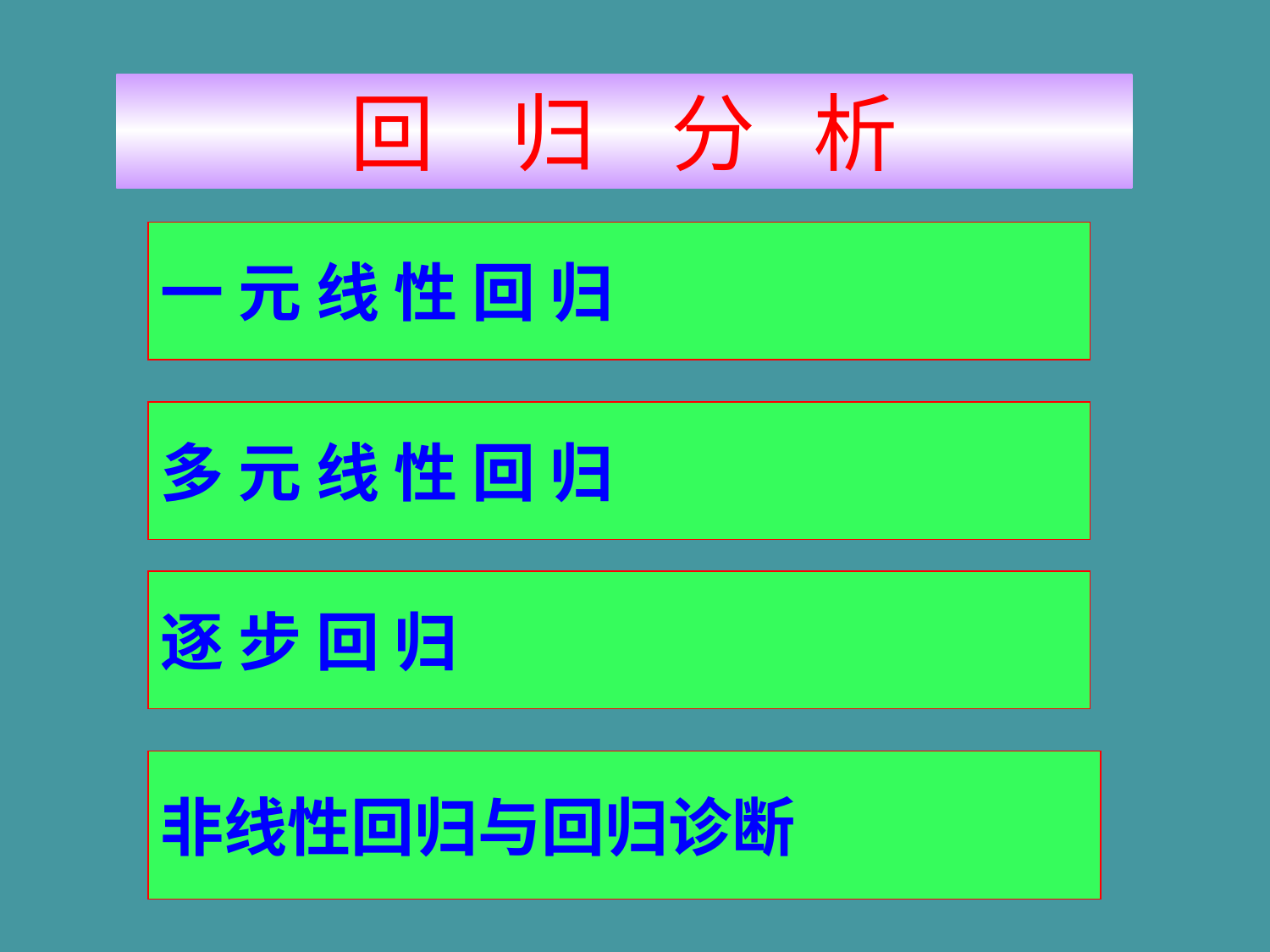

回    归    分   析
一 元 线 性 回 归
多 元 线 性 回 归
逐 步 回 归
非线性回归与回归诊断